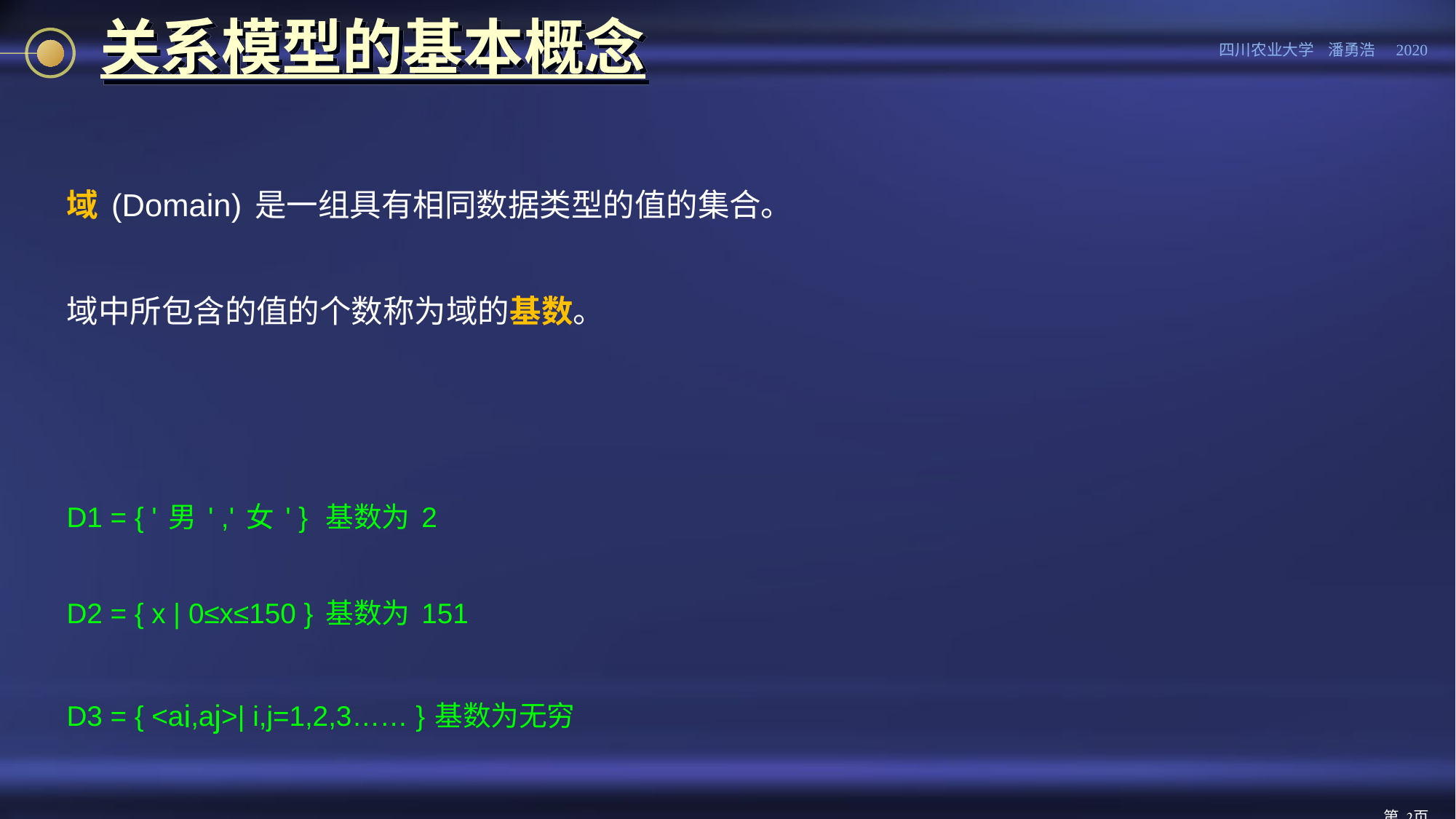

# 关系模型的基本概念
域(Domain)是一组具有相同数据类型的值的集合。
域中所包含的值的个数称为域的基数。
D1 = { '男' ,'女' }	基数为2
D2 = { x | 0≤x≤150 }	基数为151
D3 = { <ai,aj>| i,j=1,2,3…… }	基数为无穷